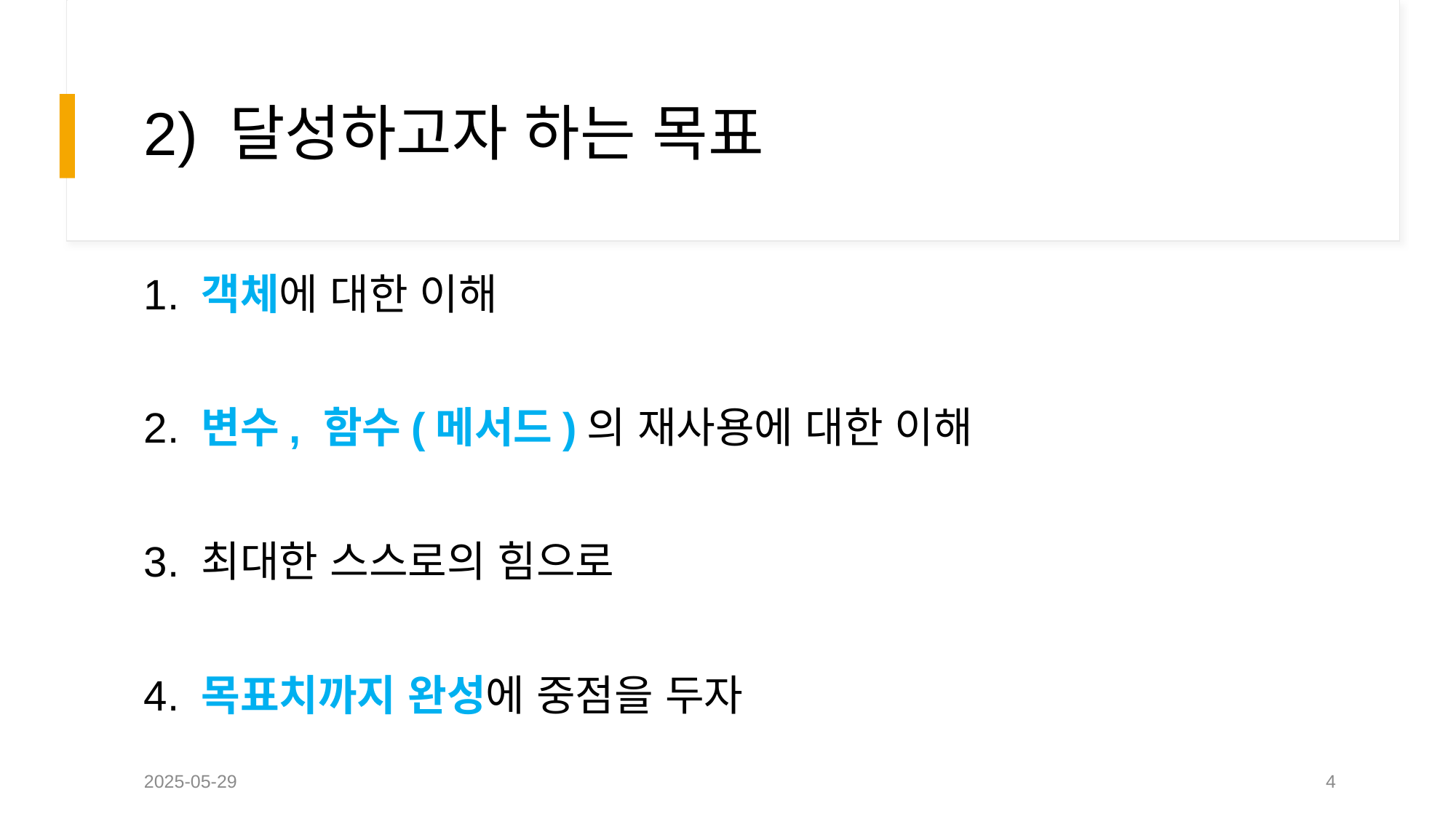

# 2) 달성하고자 하는 목표
1. 객체에 대한 이해

2. 변수, 함수(메서드)의 재사용에 대한 이해

3. 최대한 스스로의 힘으로

4. 목표치까지 완성에 중점을 두자

2025-05-29
4